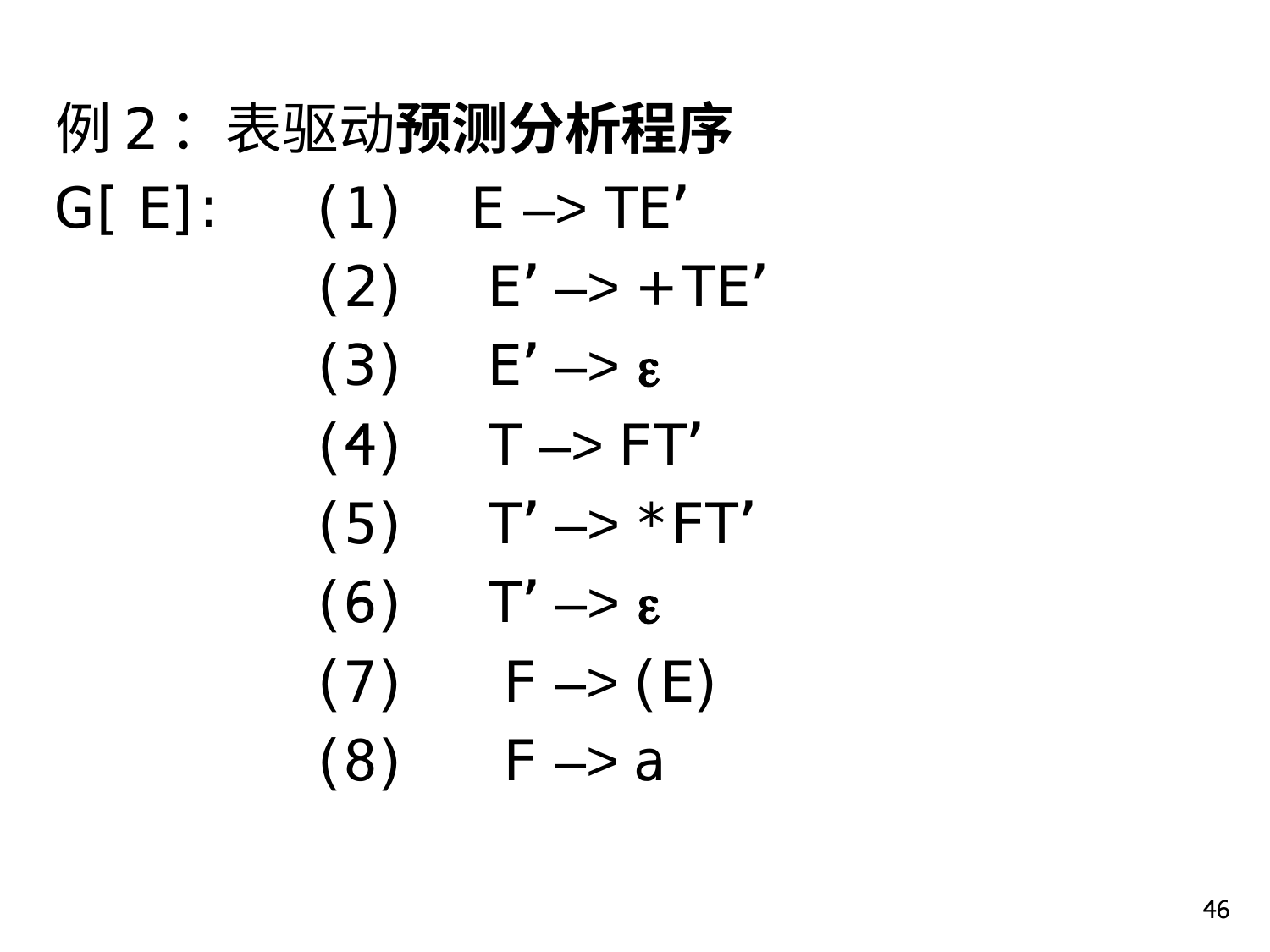

#
例2：表驱动预测分析程序
G[ E]:      (1)    E –> TE’
                (2)     E’ –> +TE’
                (3)     E’ –> ε
                (4)     T –> FT’
                (5)     T’ –> *FT’
                (6)     T’ –> ε
                (7)      F –> (E)
                (8)      F –> a
46